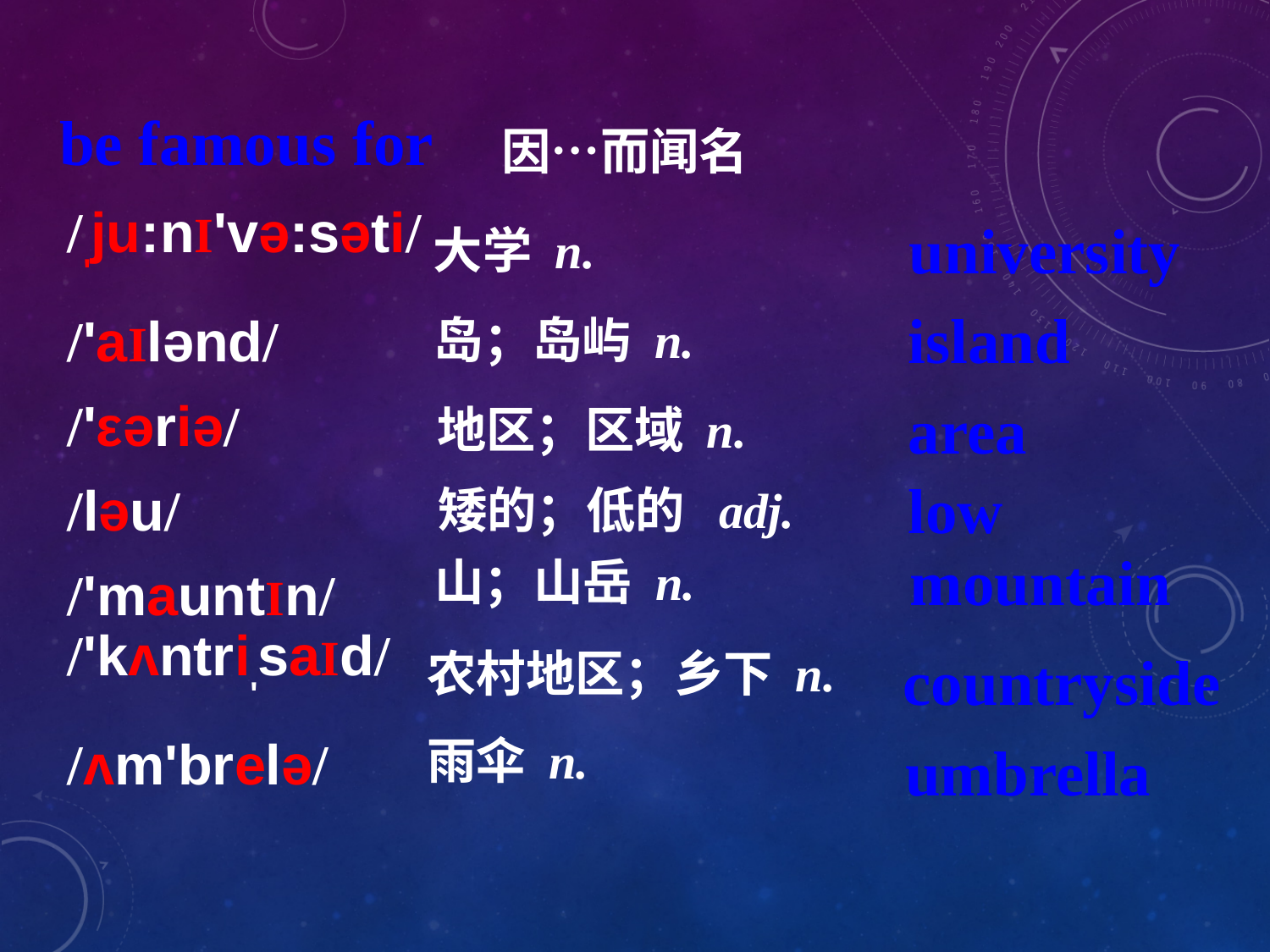

be famous for
  因…而闻名
/'ju:nI'və:səti/
/'aIlənd/
/'εəriə/
/ləu/
/'mauntIn/
/'kʌntri'saId/
/ʌm'brelə/

university
大学 n.
island
岛；岛屿 n.
area
地区；区域 n.
low
矮的；低的  adj.
mountain
山；山岳 n.
农村地区；乡下 n.
countryside
雨伞 n.
umbrella